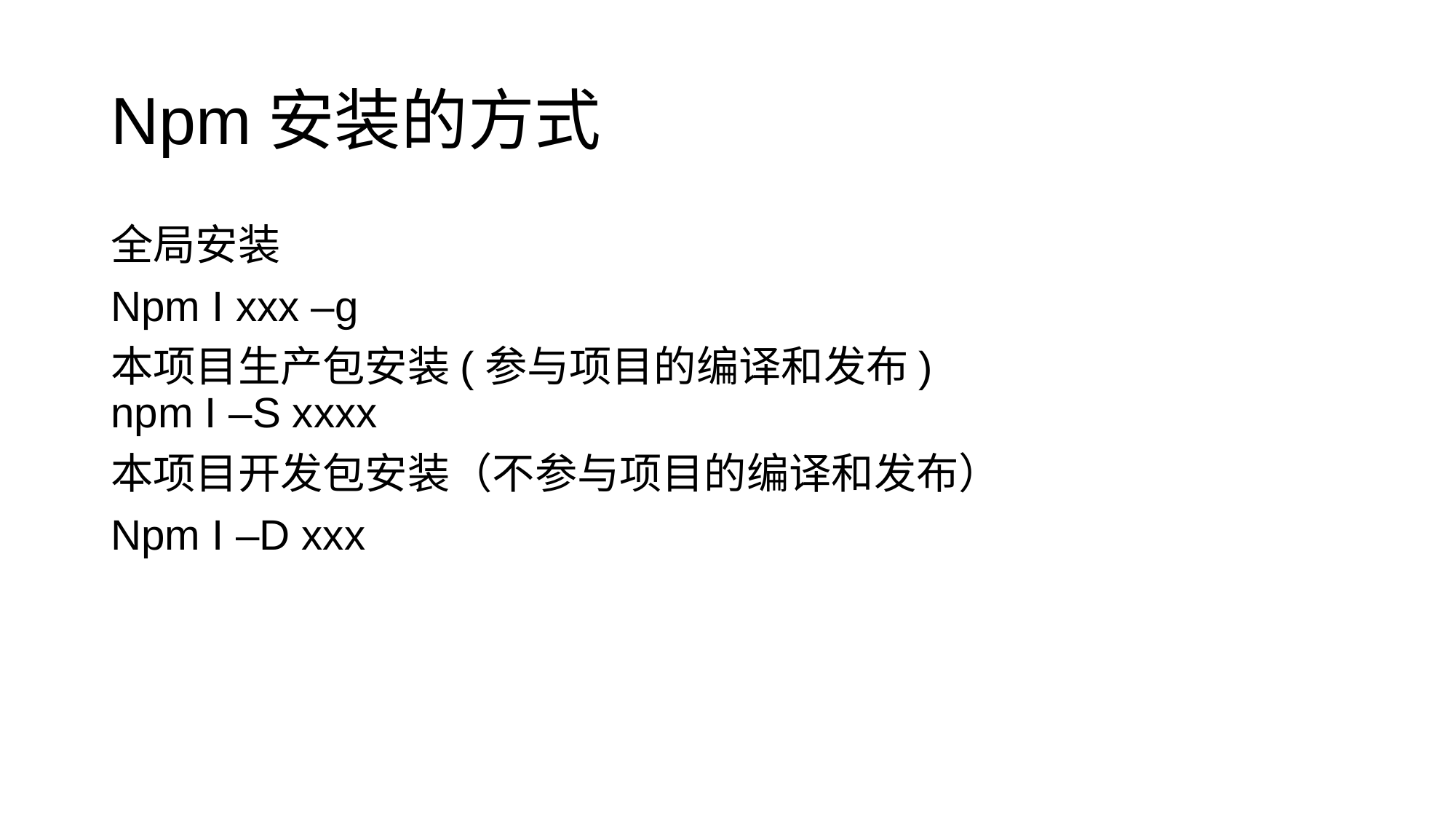

# Npm安装的方式
全局安装
Npm I xxx –g
本项目生产包安装(参与项目的编译和发布)
npm I –S xxxx
本项目开发包安装（不参与项目的编译和发布）
Npm I –D xxx